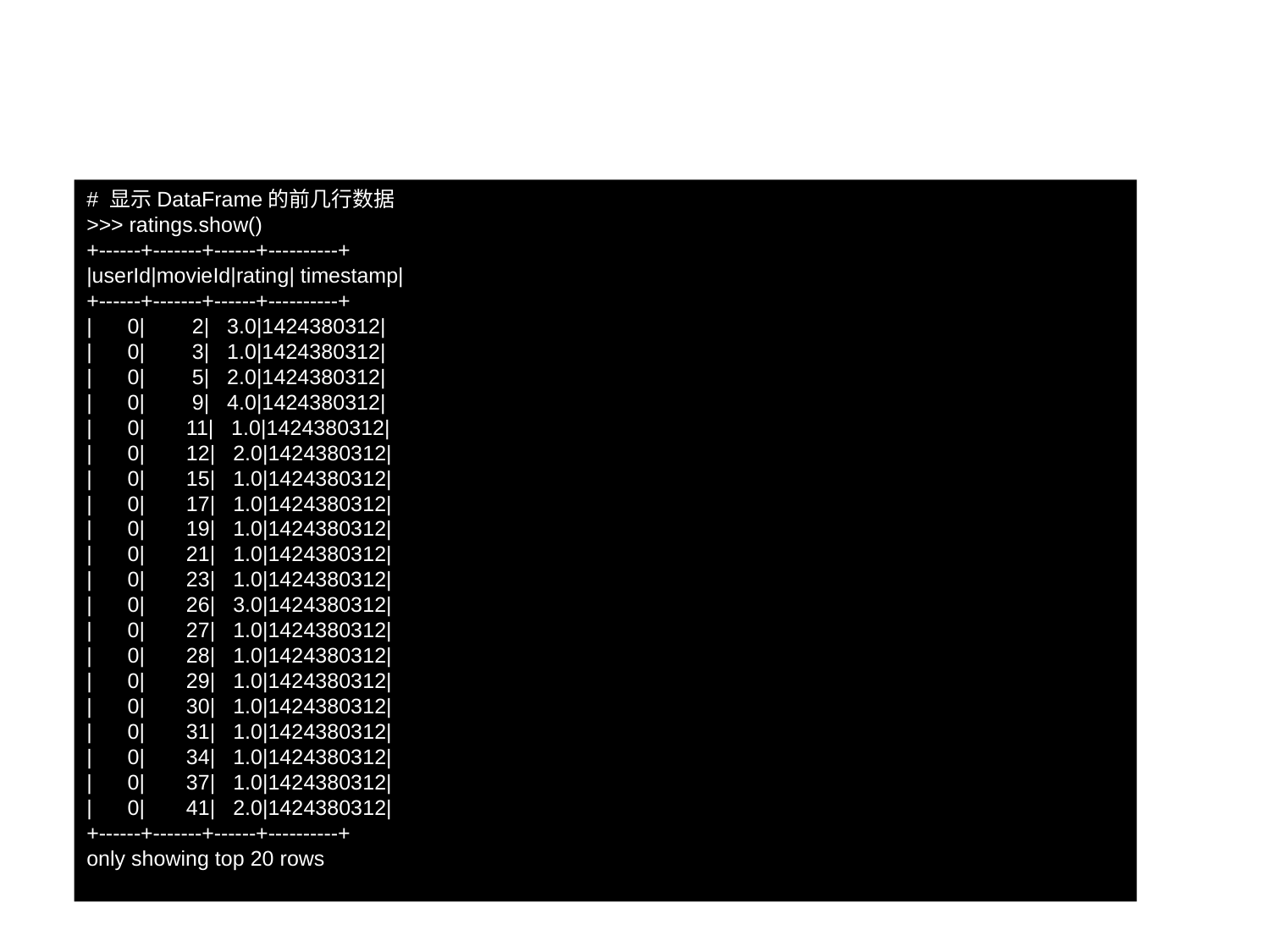

9.10.2 ALS算法
# 显示DataFrame的前几行数据
>>> ratings.show()
+------+-------+------+----------+
|userId|movieId|rating| timestamp|
+------+-------+------+----------+
|      0|        2|   3.0|1424380312|
|      0|        3|   1.0|1424380312|
|      0|        5|   2.0|1424380312|
|      0|        9|   4.0|1424380312|
|      0|       11|   1.0|1424380312|
|      0|       12|   2.0|1424380312|
|      0|       15|   1.0|1424380312|
|      0|       17|   1.0|1424380312|
|      0|       19|   1.0|1424380312|
|      0|       21|   1.0|1424380312|
|      0|       23|   1.0|1424380312|
|      0|       26|   3.0|1424380312|
|      0|       27|   1.0|1424380312|
|      0|       28|   1.0|1424380312|
|      0|       29|   1.0|1424380312|
|      0|       30|   1.0|1424380312|
|      0|       31|   1.0|1424380312|
|      0|       34|   1.0|1424380312|
|      0|       37|   1.0|1424380312|
|      0|       41|   2.0|1424380312|
+------+-------+------+----------+
only showing top 20 rows